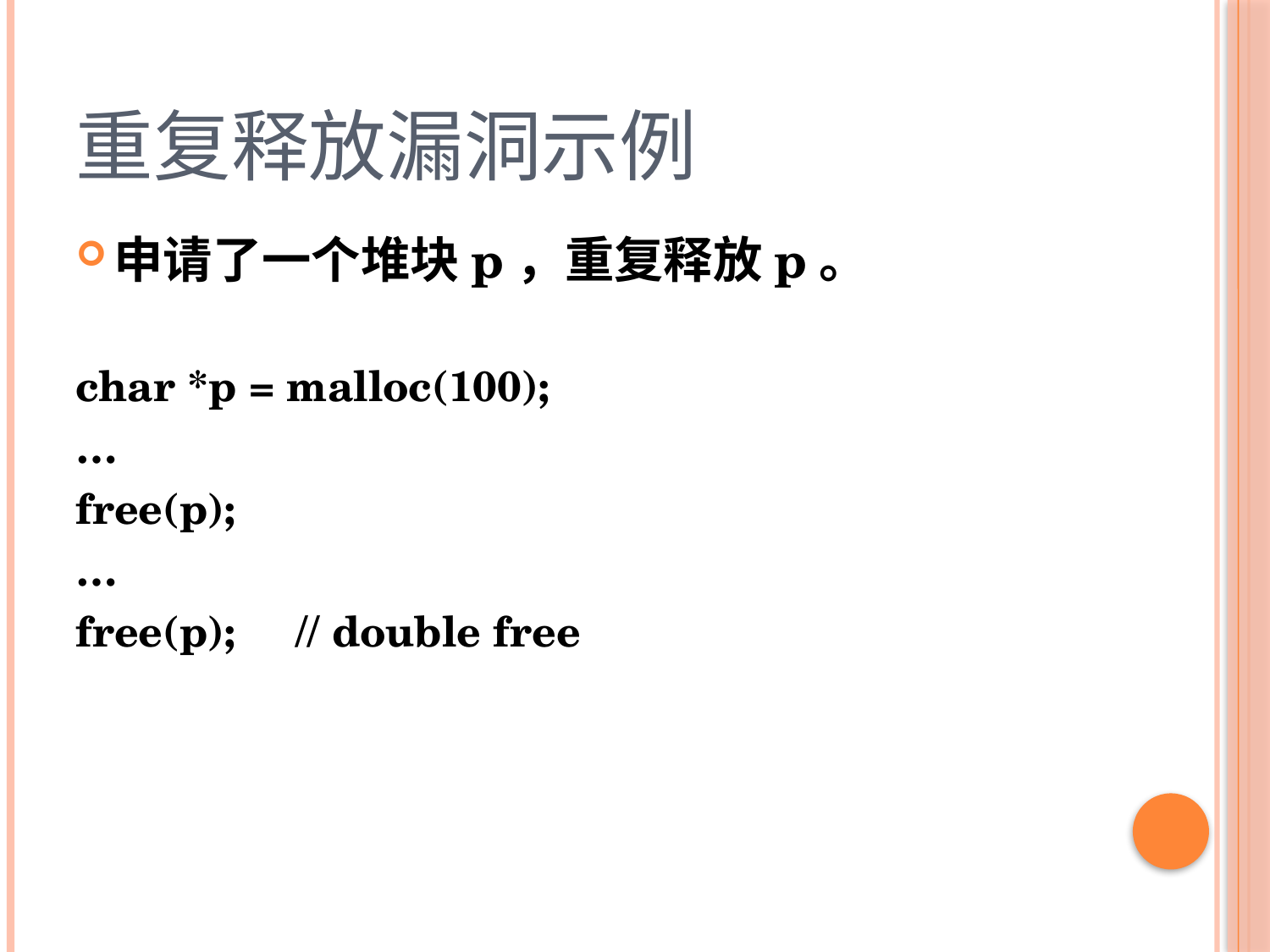

# 重复释放漏洞示例
申请了一个堆块p，重复释放p。

char *p = malloc(100);
…
free(p);
…
free(p);     // double free